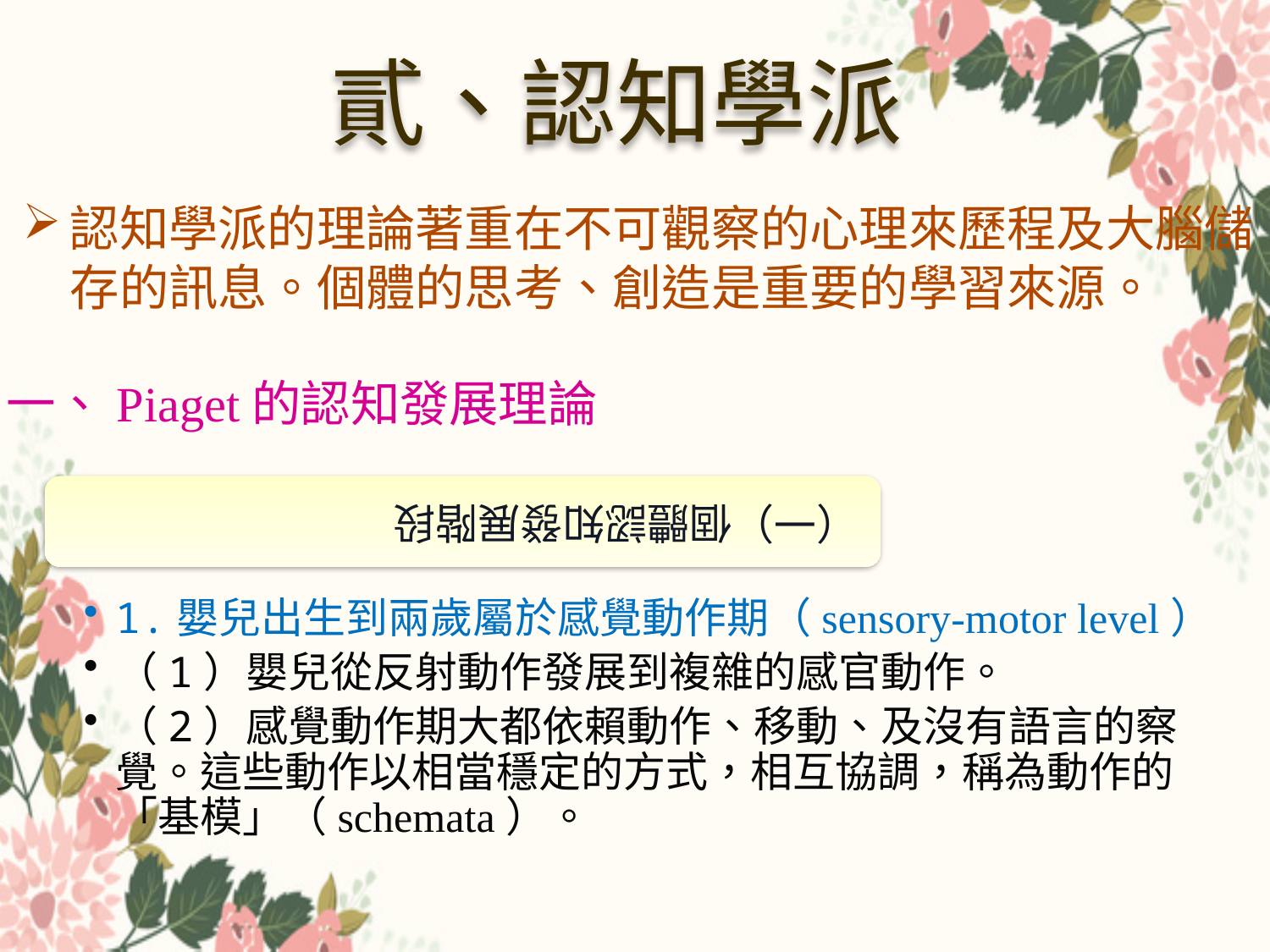

# 貳、認知學派
認知學派的理論著重在不可觀察的心理來歷程及大腦儲存的訊息。個體的思考、創造是重要的學習來源。
一、Piaget的認知發展理論
（一）個體認知發展階段
1.嬰兒出生到兩歲屬於感覺動作期（sensory-motor level）
（1）嬰兒從反射動作發展到複雜的感官動作。
（2）感覺動作期大都依賴動作、移動、及沒有語言的察覺。這些動作以相當穩定的方式，相互協調，稱為動作的「基模」（schemata）。